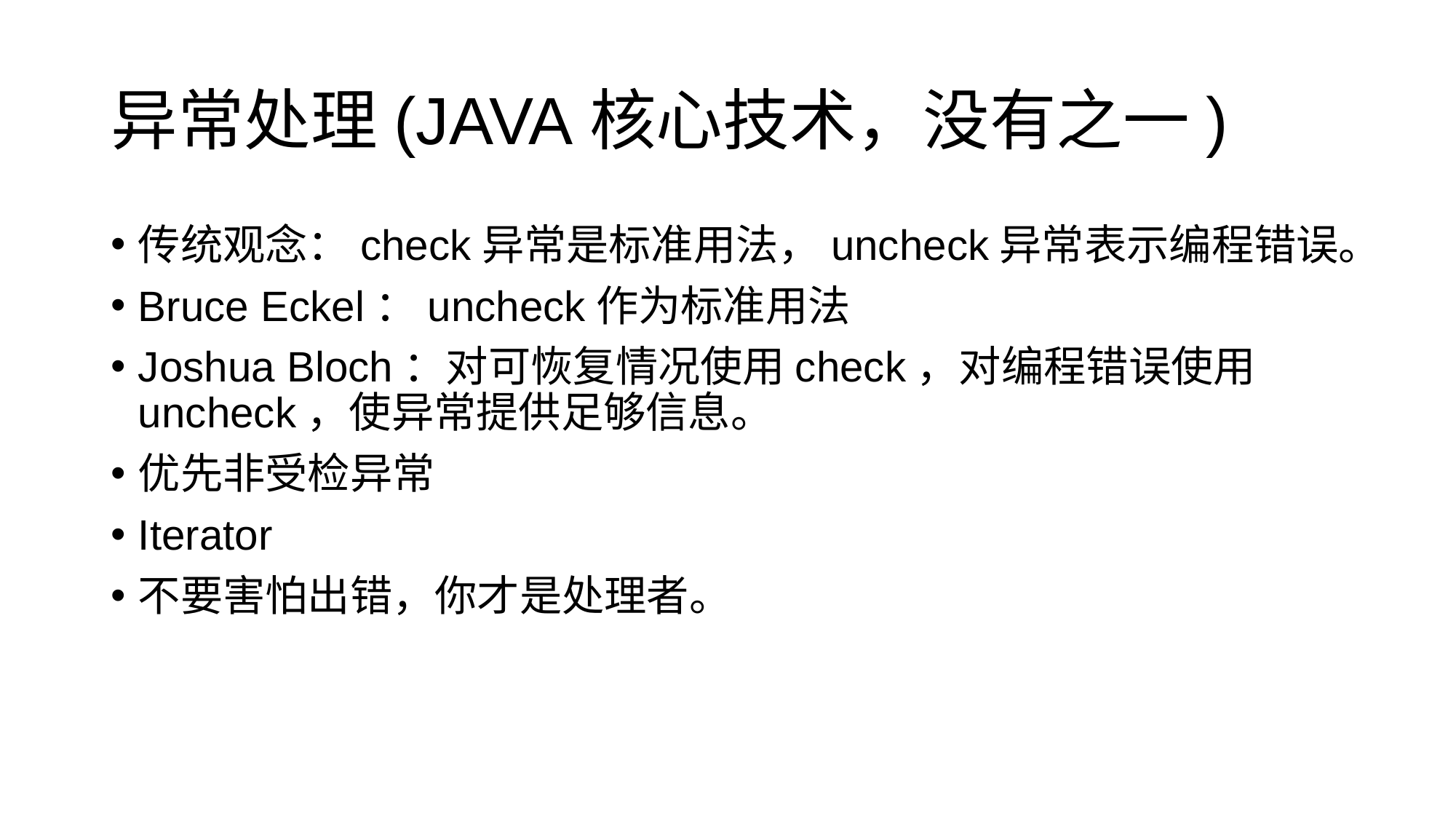

# 异常处理(JAVA核心技术，没有之一)
传统观念：check异常是标准用法，uncheck异常表示编程错误。
Bruce Eckel：uncheck作为标准用法
Joshua Bloch：对可恢复情况使用check，对编程错误使用uncheck，使异常提供足够信息。
优先非受检异常
Iterator
不要害怕出错，你才是处理者。